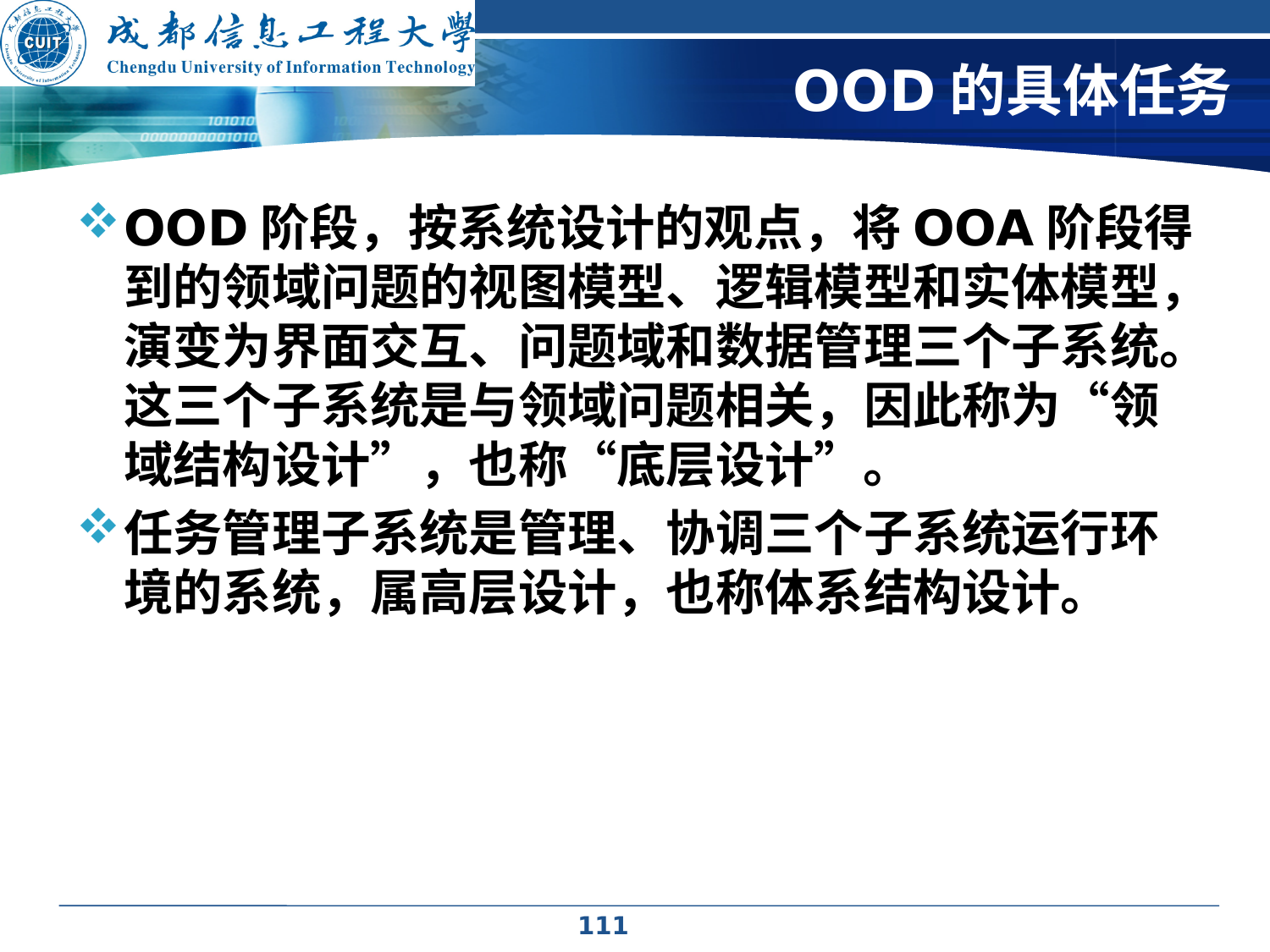

# OOD的具体任务
OOD阶段，按系统设计的观点，将OOA阶段得到的领域问题的视图模型、逻辑模型和实体模型，演变为界面交互、问题域和数据管理三个子系统。这三个子系统是与领域问题相关，因此称为“领域结构设计”，也称“底层设计”。
任务管理子系统是管理、协调三个子系统运行环境的系统，属高层设计，也称体系结构设计。
111